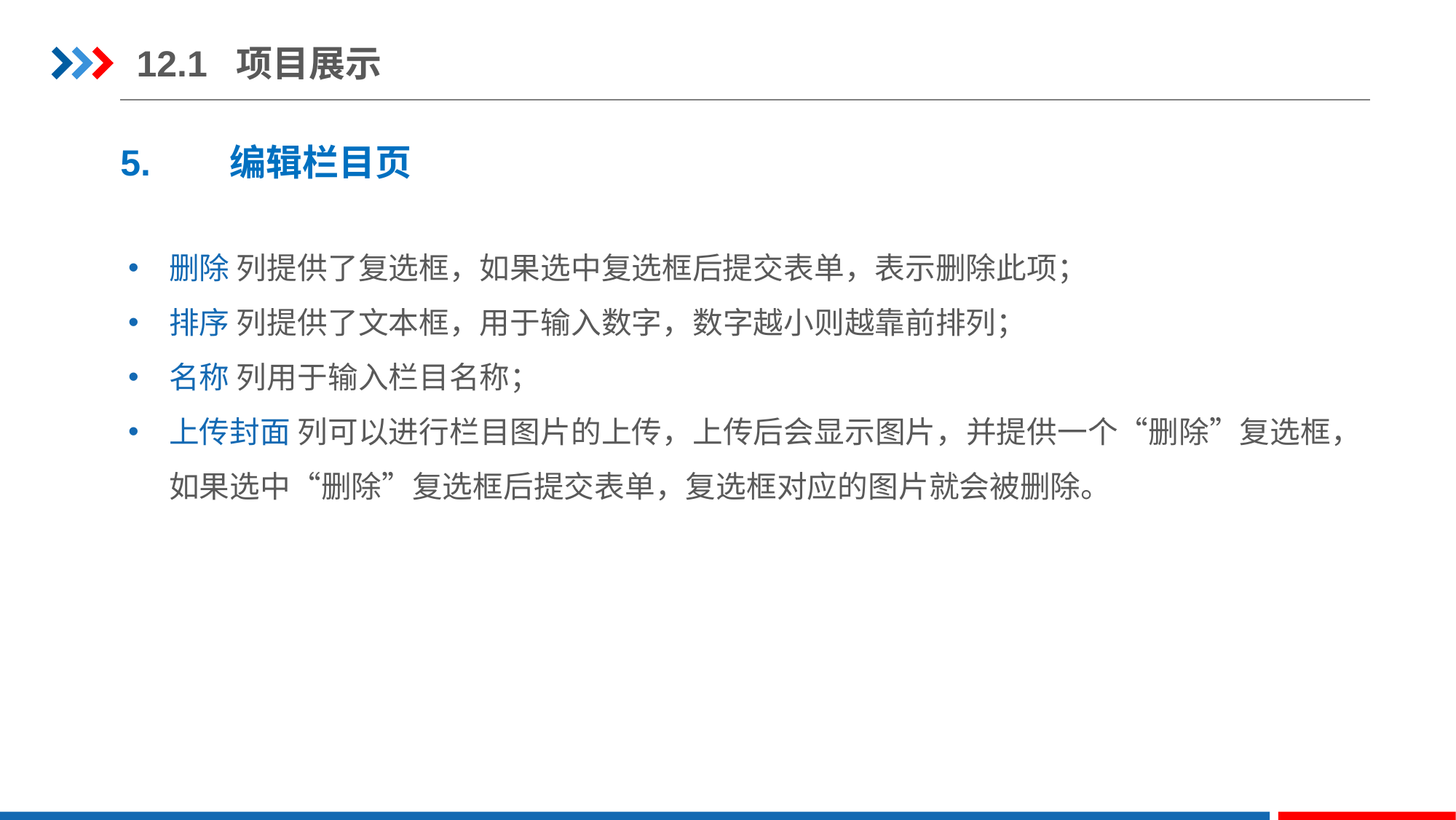

12.1  项目展示
5.	编辑栏目页
删除 列提供了复选框，如果选中复选框后提交表单，表示删除此项；
排序 列提供了文本框，用于输入数字，数字越小则越靠前排列；
名称 列用于输入栏目名称；
上传封面 列可以进行栏目图片的上传，上传后会显示图片，并提供一个“删除”复选框，如果选中“删除”复选框后提交表单，复选框对应的图片就会被删除。